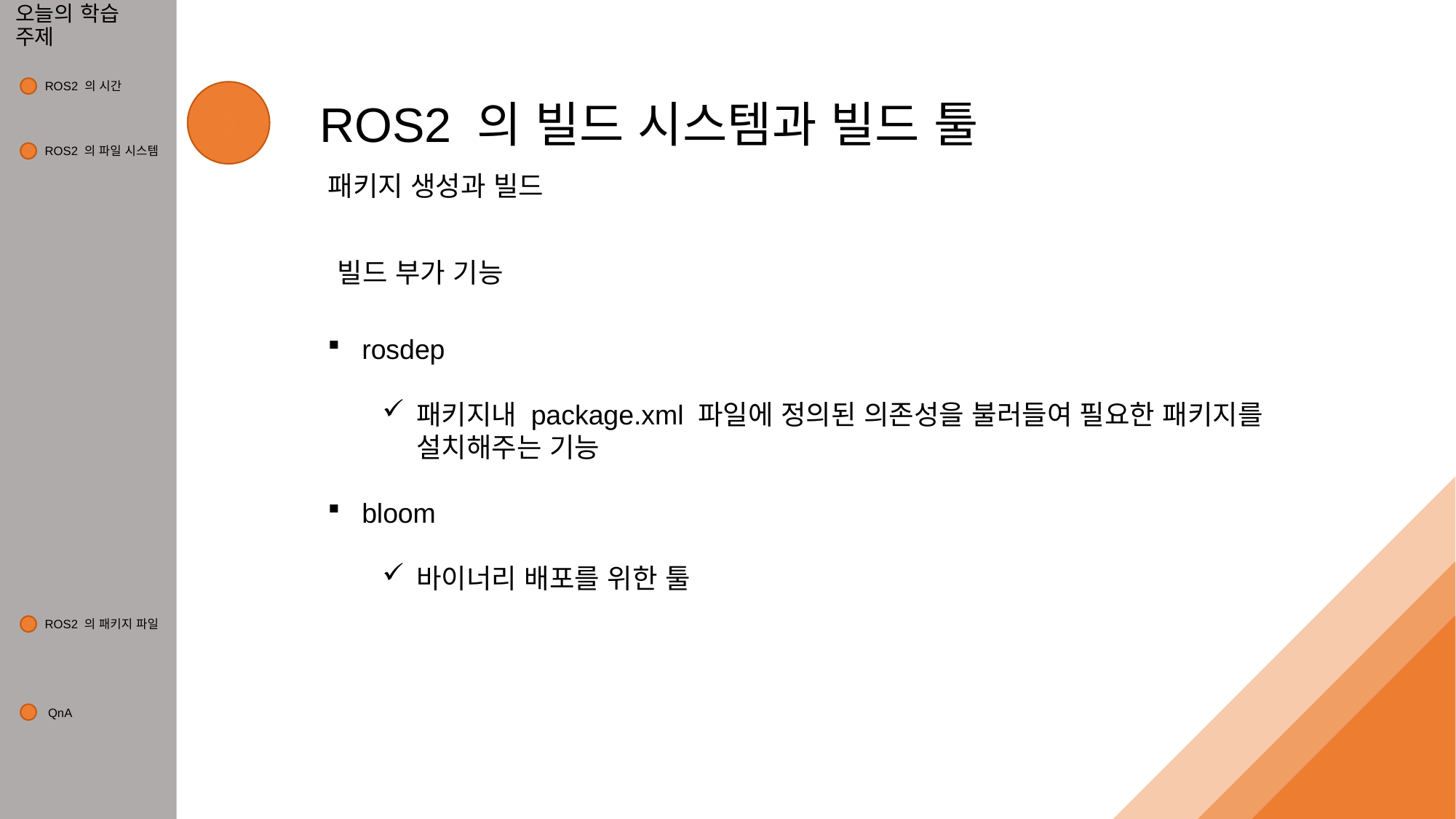

# 오늘의 학습 주제
ROS2 의 시간
1
3
ROS2 의 빌드 시스템과 빌드 툴
ROS2 의 파일 시스템
2
패키지 생성과 빌드
빌드 부가 기능
rosdep

패키지내 package.xml 파일에 정의된 의존성을 불러들여 필요한 패키지를 설치해주는 기능

bloom

바이너리 배포를 위한 툴

ROS2 의 패키지 파일
4
QnA
5